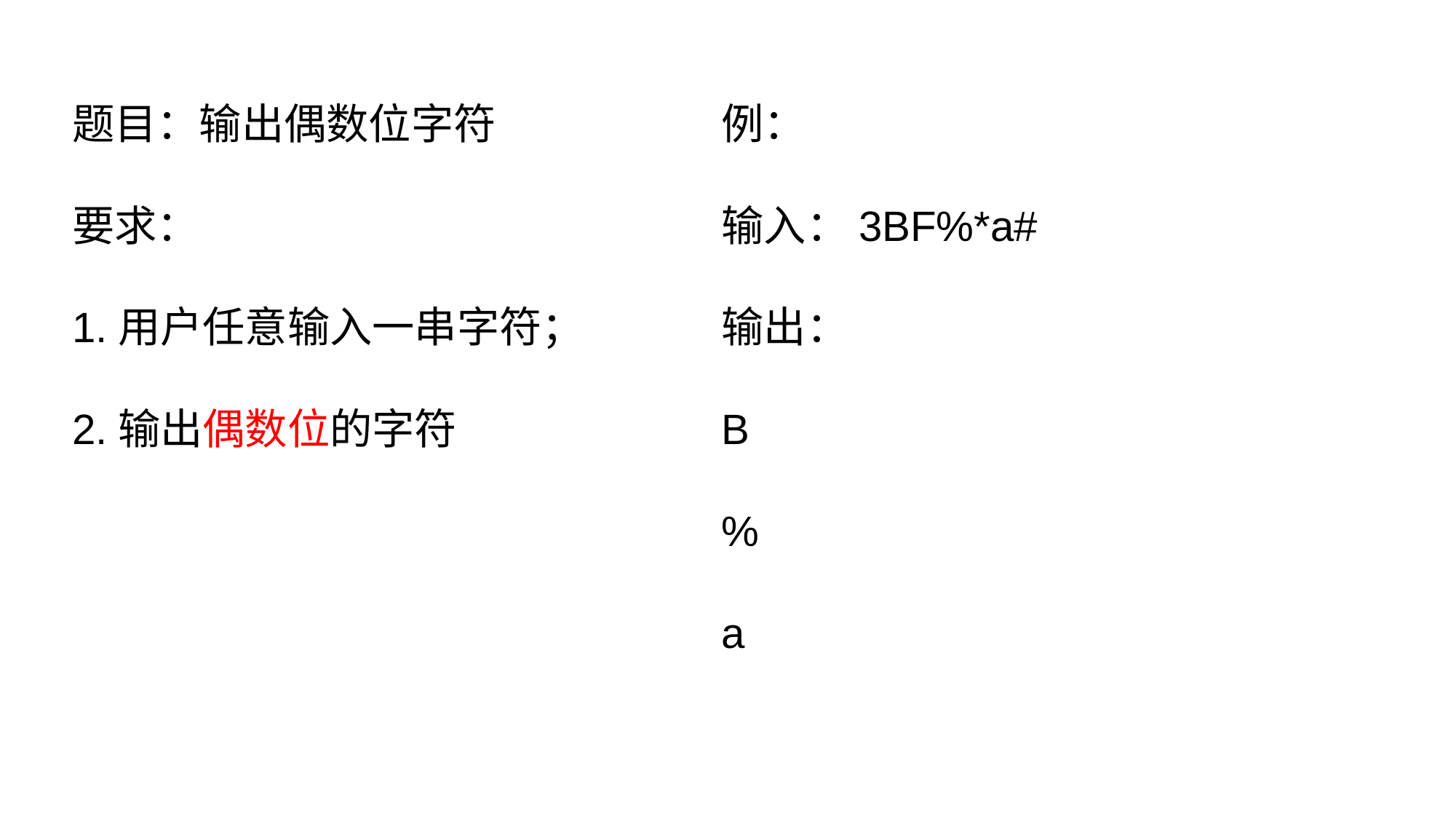

题目：输出偶数位字符
要求：
1.用户任意输入一串字符；
2.输出偶数位的字符
例：
输入：3BF%*a#
输出：
B
%
a